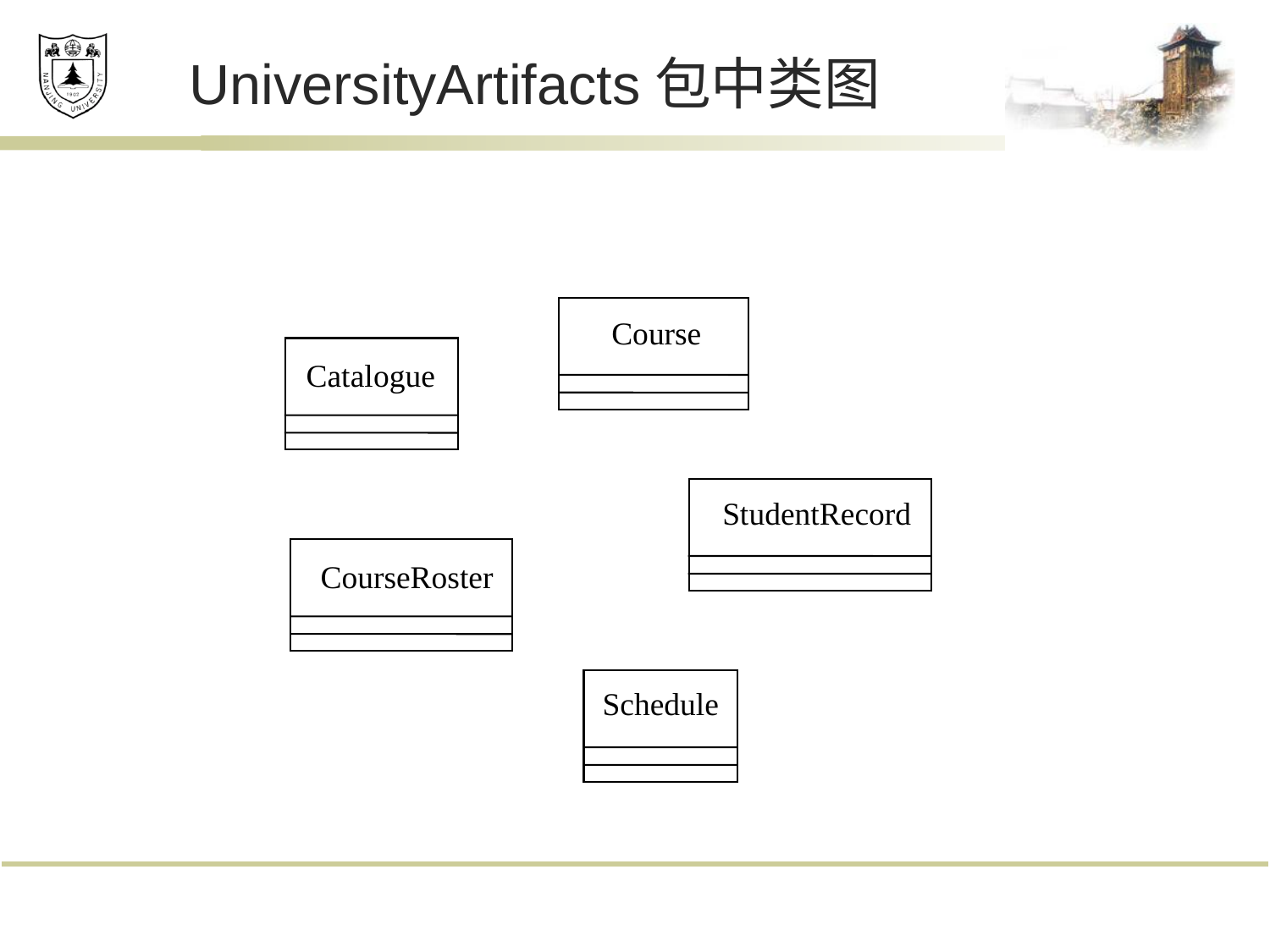

# UniversityArtifacts包中类图

Course

Catalogue

CourseRoster

Schedule

StudentRecord